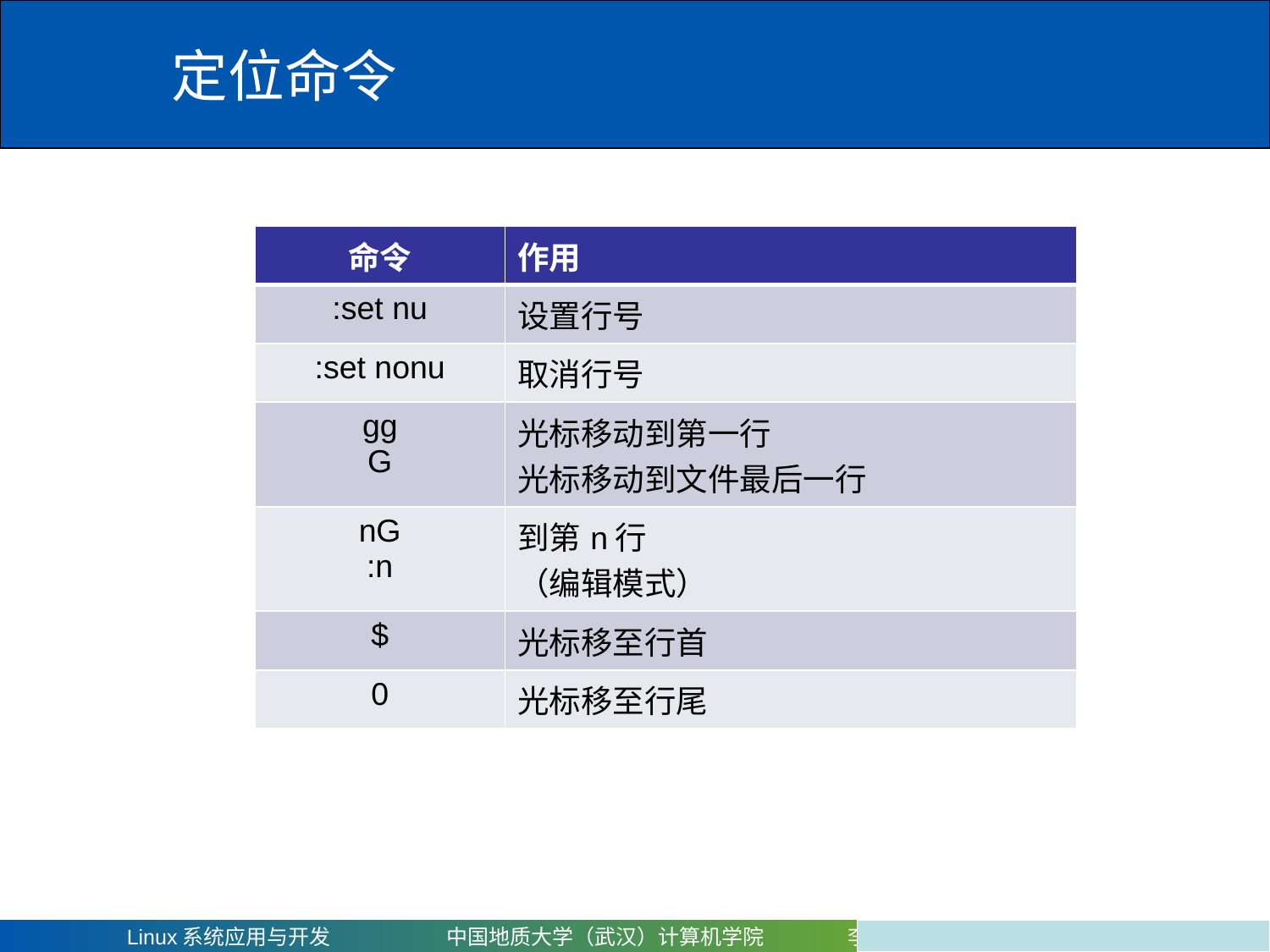

# 定位命令
| 命令 | 作用 |
| --- | --- |
| :set nu | 设置行号 |
| :set nonu | 取消行号 |
| gg G | 光标移动到第一行 光标移动到文件最后一行 |
| nG :n | 到第n行 （编辑模式） |
| $ | 光标移至行首 |
| 0 | 光标移至行尾 |